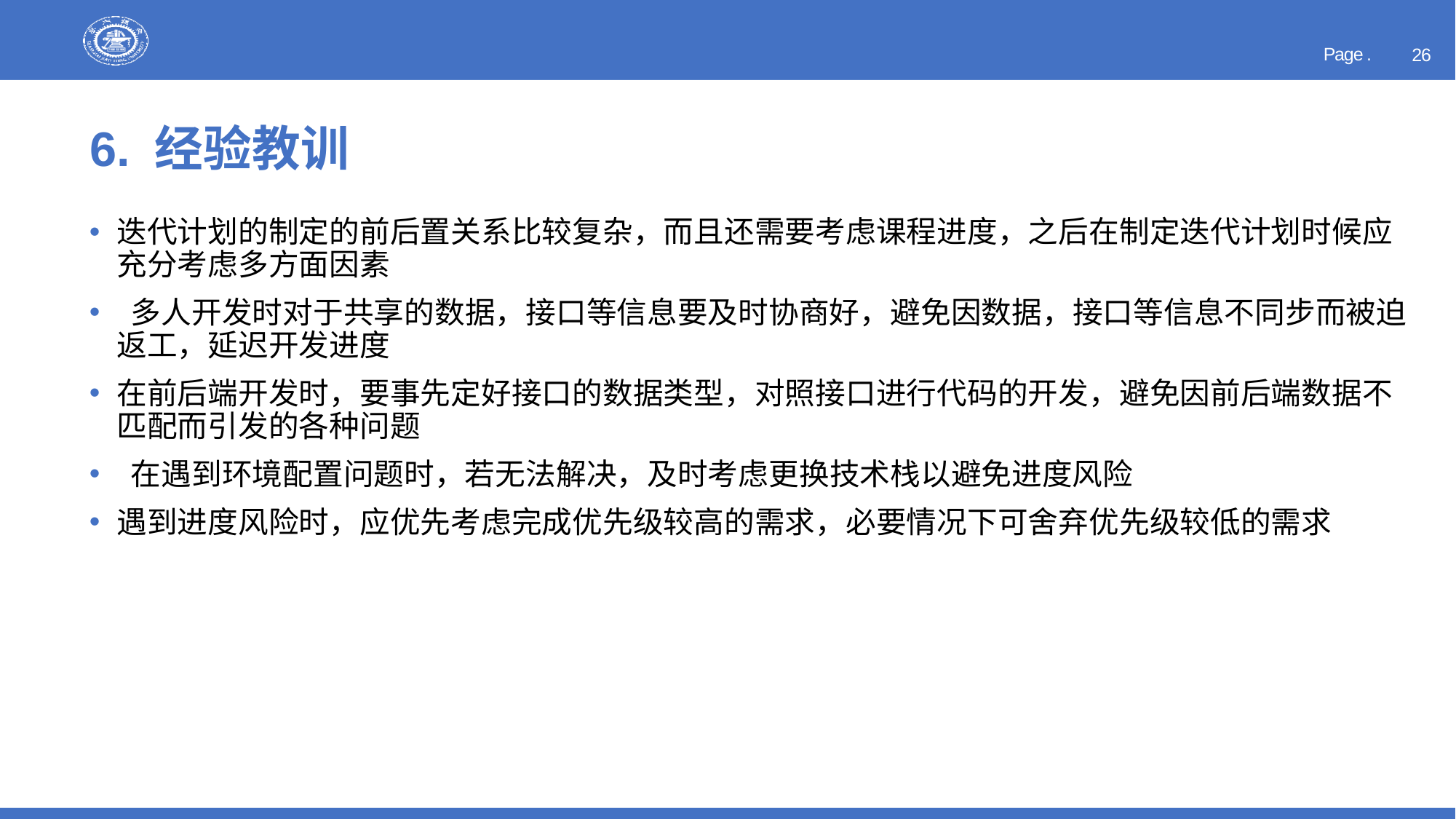

26
# 6. 经验教训
迭代计划的制定的前后置关系比较复杂，而且还需要考虑课程进度，之后在制定迭代计划时候应充分考虑多方面因素
 多人开发时对于共享的数据，接口等信息要及时协商好，避免因数据，接口等信息不同步而被迫返工，延迟开发进度
在前后端开发时，要事先定好接口的数据类型，对照接口进行代码的开发，避免因前后端数据不匹配而引发的各种问题
 在遇到环境配置问题时，若无法解决，及时考虑更换技术栈以避免进度风险
遇到进度风险时，应优先考虑完成优先级较高的需求，必要情况下可舍弃优先级较低的需求